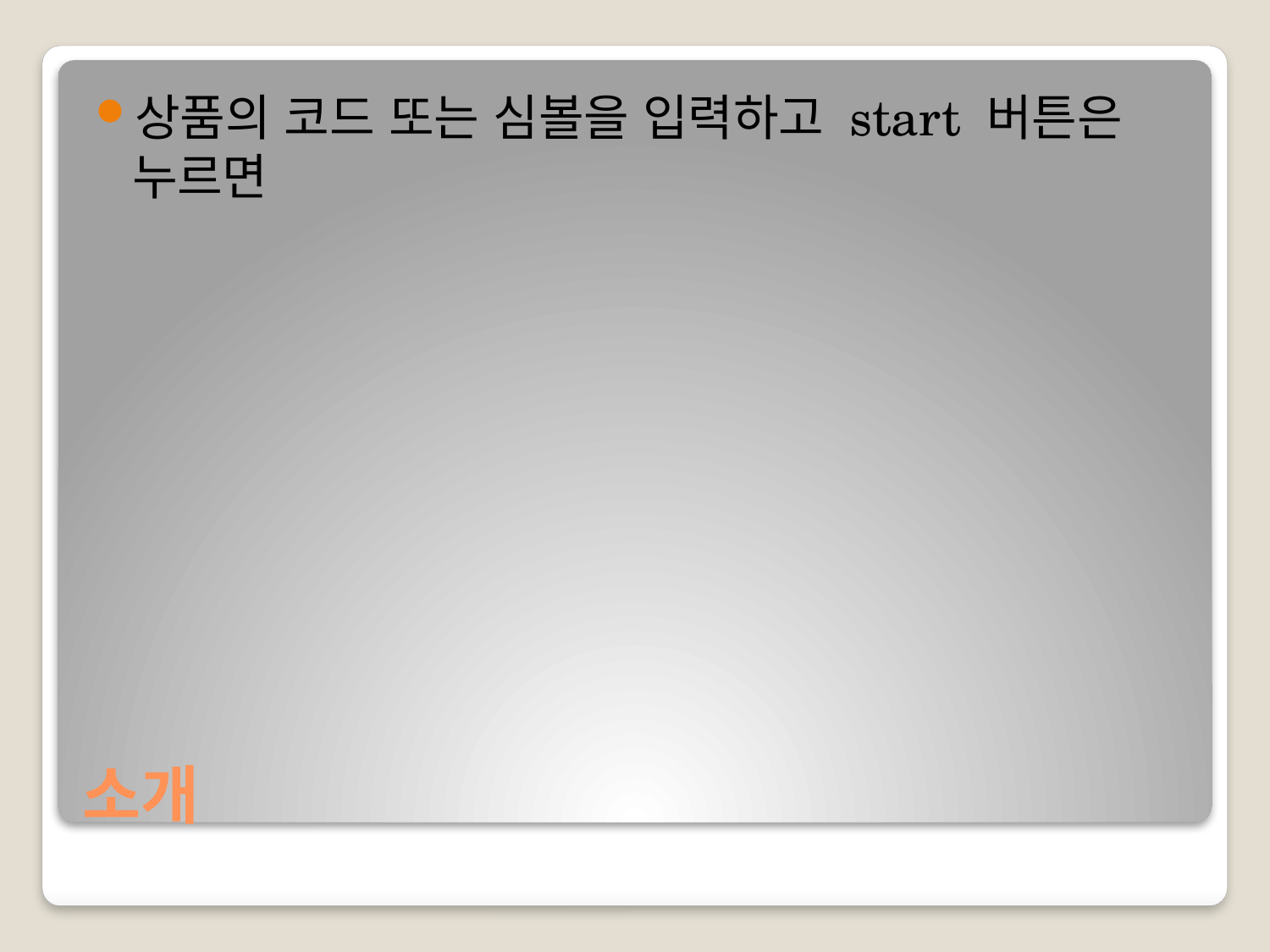

상품의 코드 또는 심볼을 입력하고 start 버튼은 누르면

# 소개